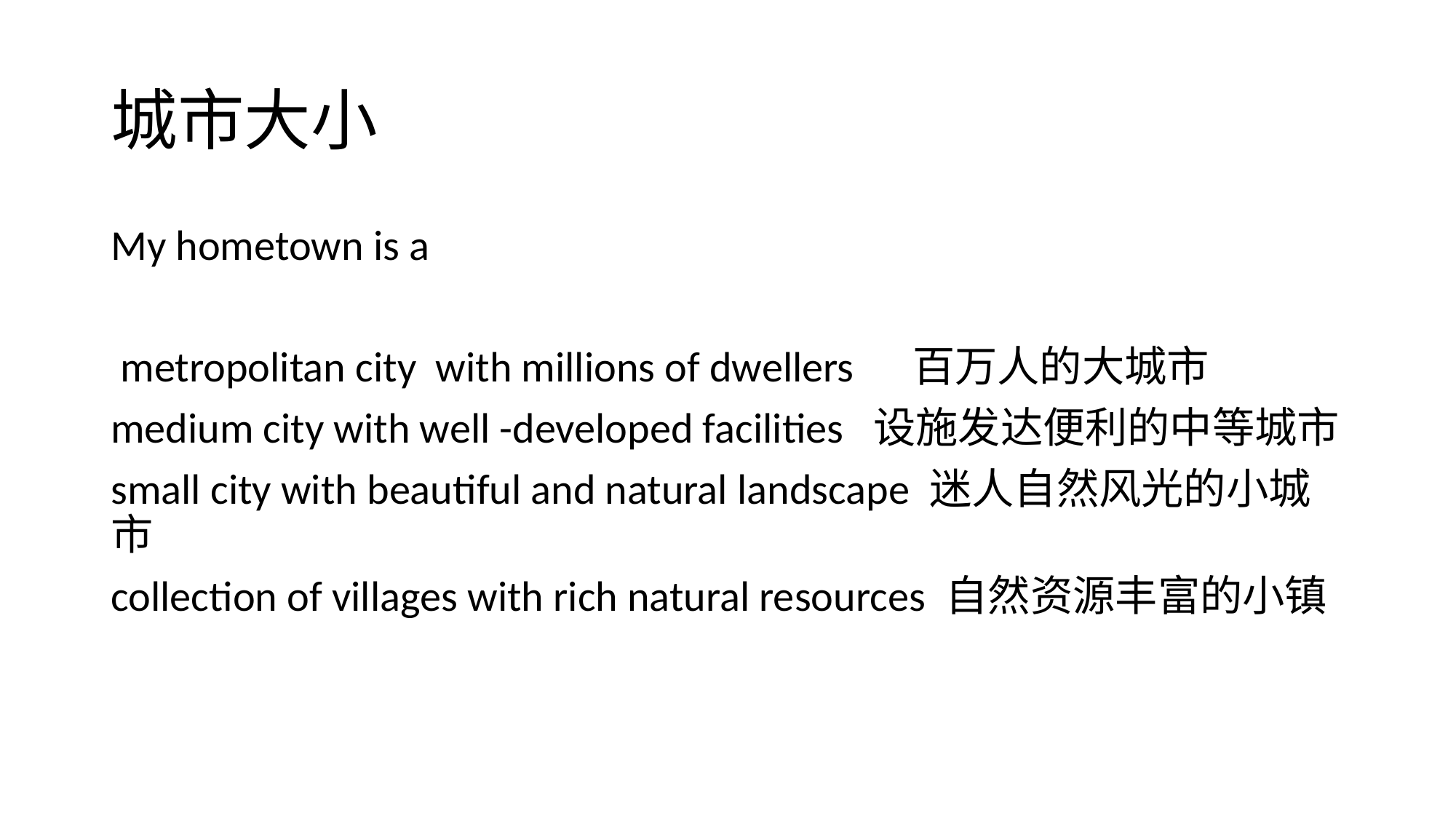

# 城市大小
My hometown is a

 metropolitan city  with millions of dwellers     百万人的大城市
medium city with well -developed facilities  设施发达便利的中等城市
small city with beautiful and natural landscape 迷人自然风光的小城市
collection of villages with rich natural resources 自然资源丰富的小镇